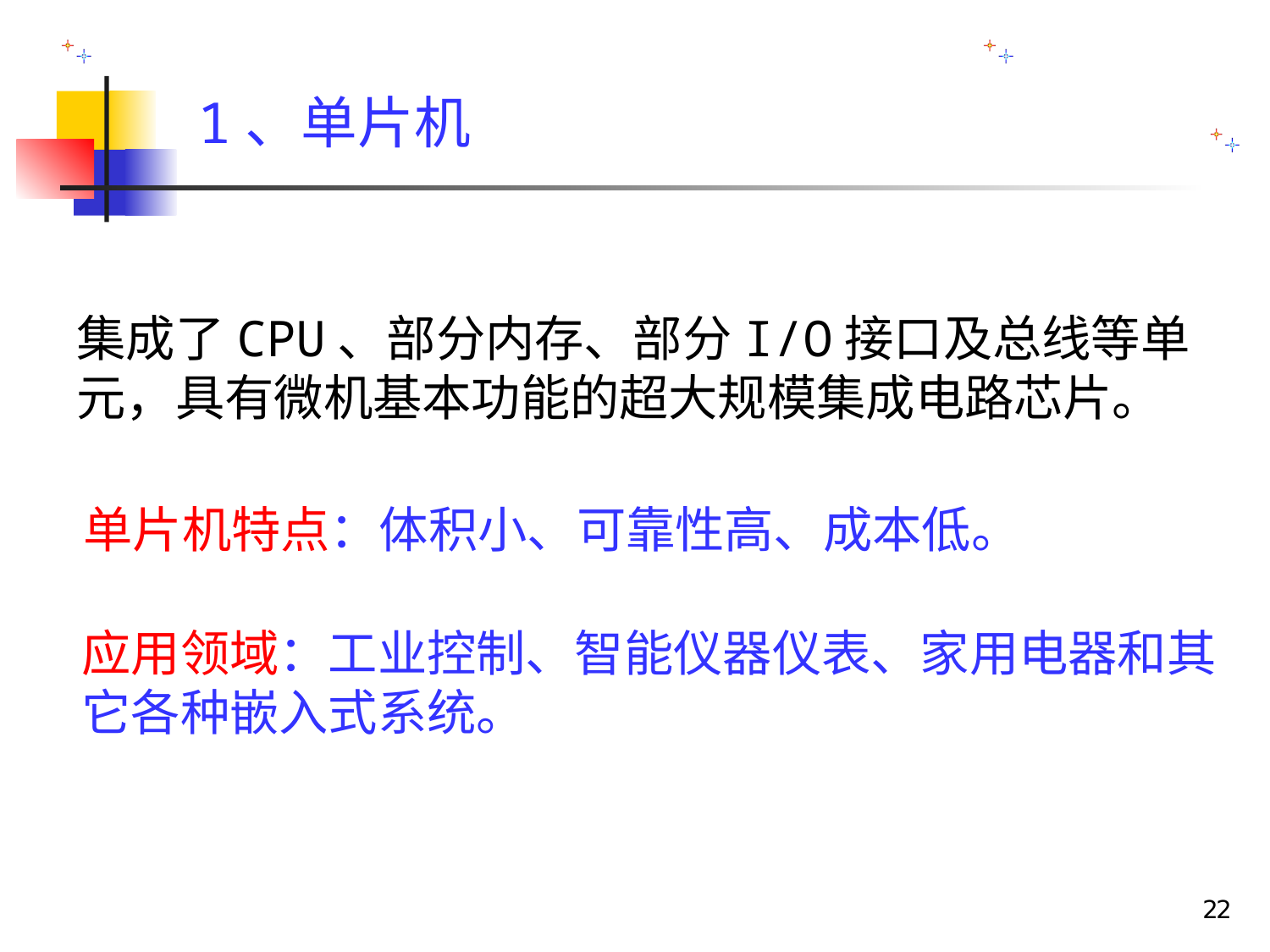

1、单片机
集成了CPU、部分内存、部分I/O接口及总线等单元，具有微机基本功能的超大规模集成电路芯片。
单片机特点：体积小、可靠性高、成本低。
应用领域：工业控制、智能仪器仪表、家用电器和其它各种嵌入式系统。
22